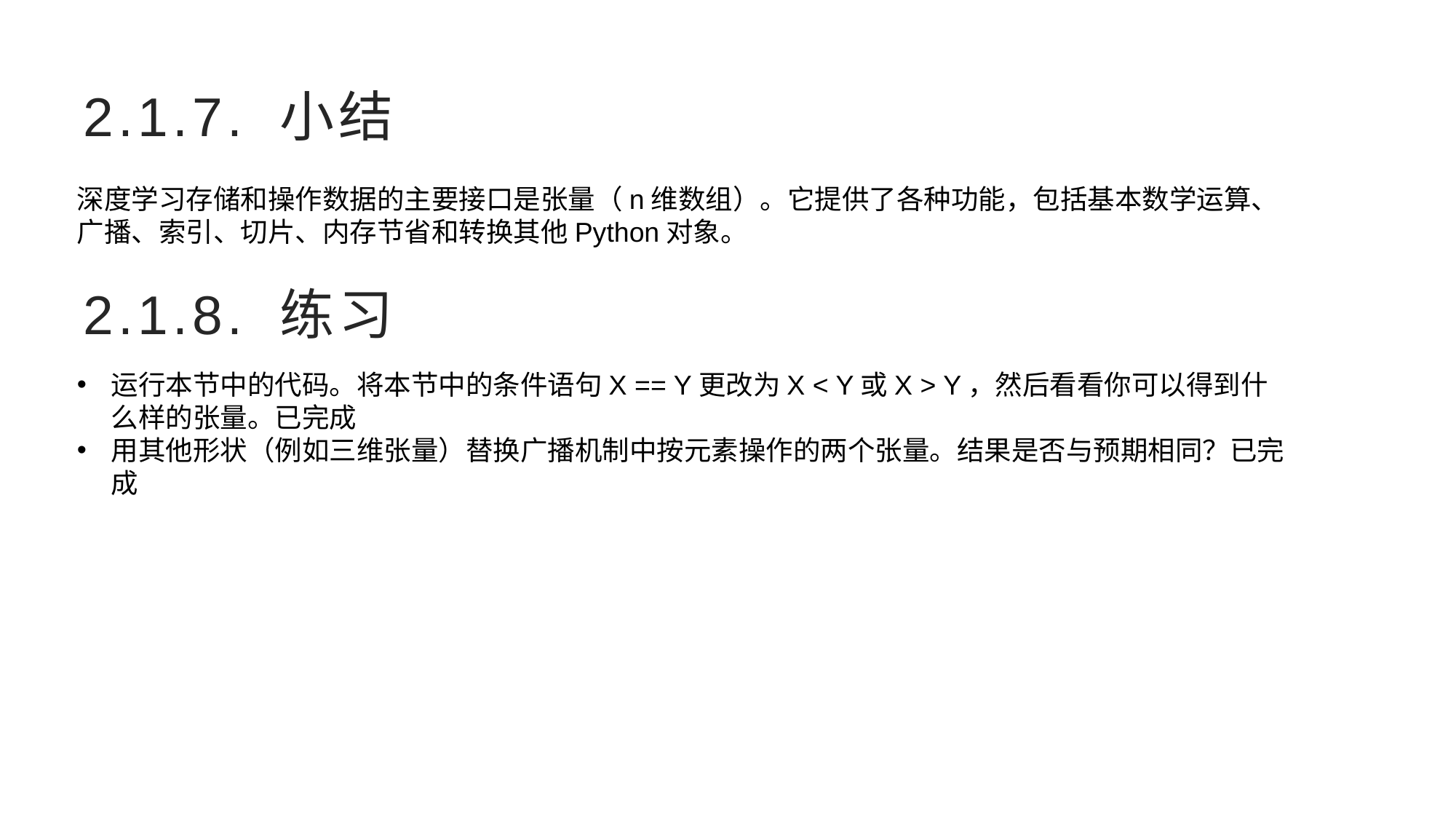

# 2.1.7. 小结
深度学习存储和操作数据的主要接口是张量（n维数组）。它提供了各种功能，包括基本数学运算、广播、索引、切片、内存节省和转换其他Python对象。
2.1.8. 练习
运行本节中的代码。将本节中的条件语句X == Y更改为X < Y或X > Y，然后看看你可以得到什么样的张量。已完成
用其他形状（例如三维张量）替换广播机制中按元素操作的两个张量。结果是否与预期相同？已完成